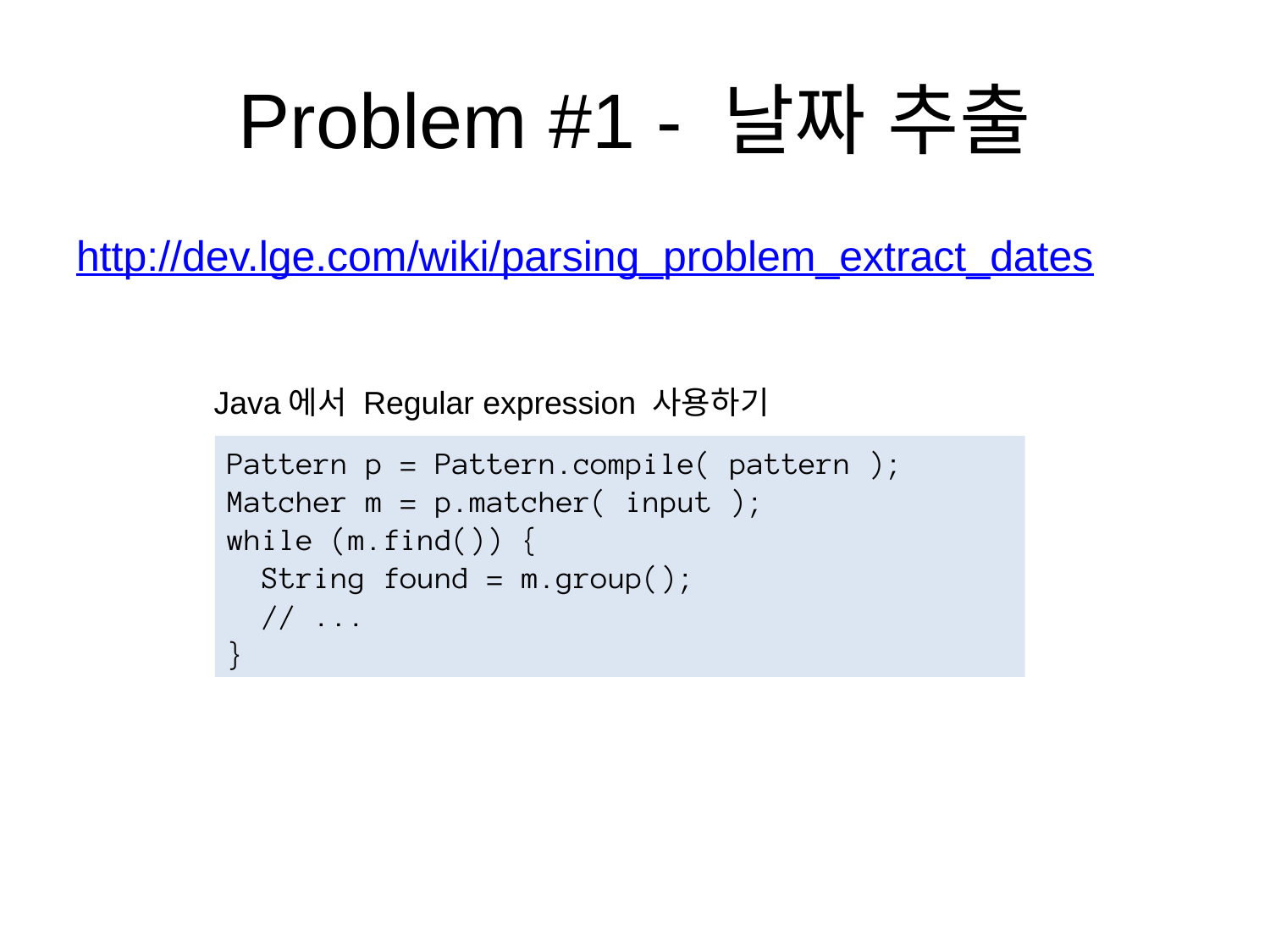

# Problem #1 - 날짜 추출
http://dev.lge.com/wiki/parsing_problem_extract_dates

Java에서 Regular expression 사용하기
Pattern p = Pattern.compile( pattern );
Matcher m = p.matcher( input );
while (m.find()) {
  String found = m.group();
  // ...
}